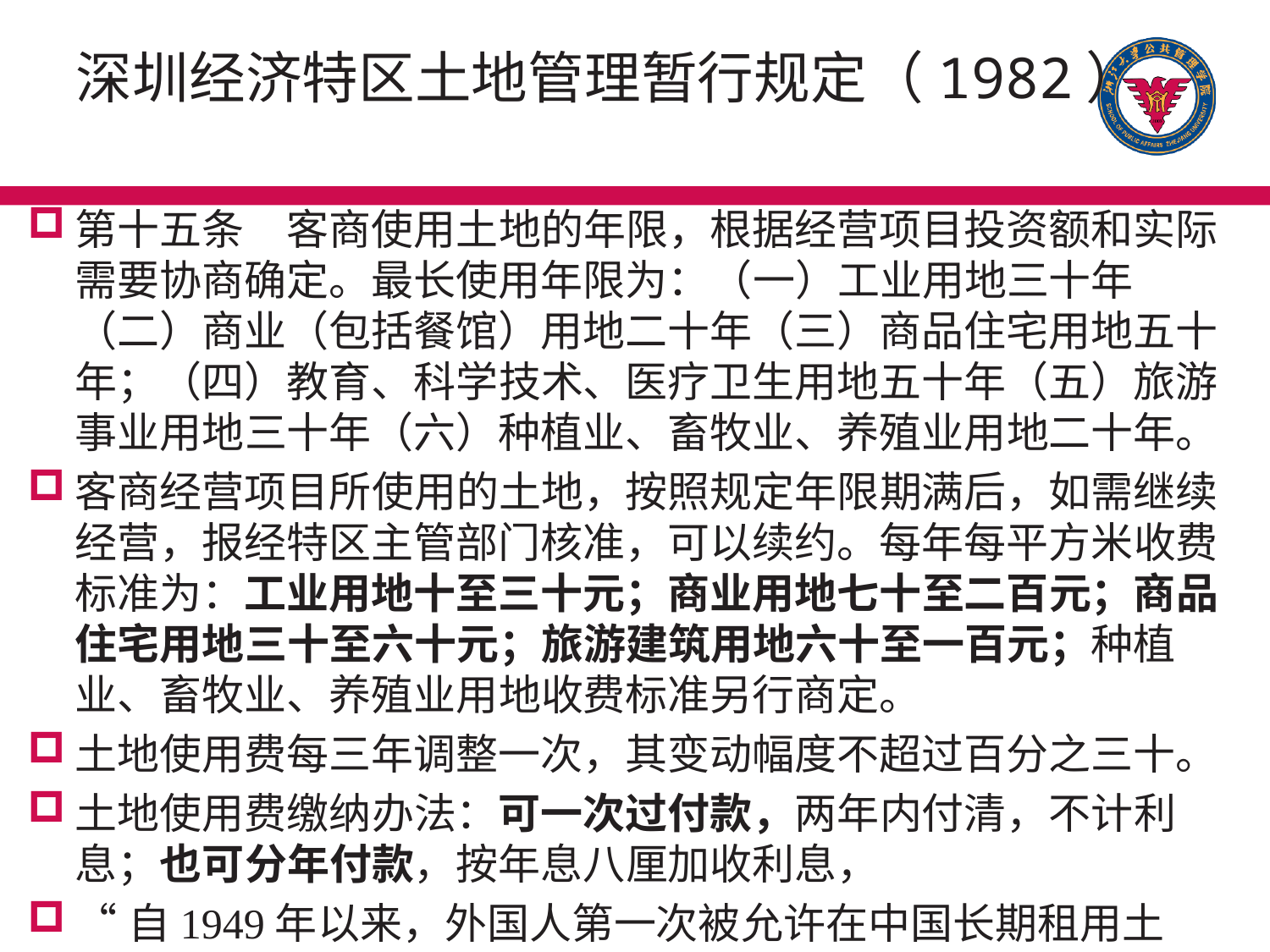

# 深圳经济特区土地管理暂行规定（1982）
第十五条　客商使用土地的年限，根据经营项目投资额和实际需要协商确定。最长使用年限为：（一）工业用地三十年（二）商业（包括餐馆）用地二十年（三）商品住宅用地五十年；（四）教育、科学技术、医疗卫生用地五十年（五）旅游事业用地三十年（六）种植业、畜牧业、养殖业用地二十年。
客商经营项目所使用的土地，按照规定年限期满后，如需继续经营，报经特区主管部门核准，可以续约。每年每平方米收费标准为：工业用地十至三十元；商业用地七十至二百元；商品住宅用地三十至六十元；旅游建筑用地六十至一百元；种植业、畜牧业、养殖业用地收费标准另行商定。
土地使用费每三年调整一次，其变动幅度不超过百分之三十。
土地使用费缴纳办法：可一次过付款，两年内付清，不计利息；也可分年付款，按年息八厘加收利息，
“自1949年以来，外国人第一次被允许在中国长期租用土地”